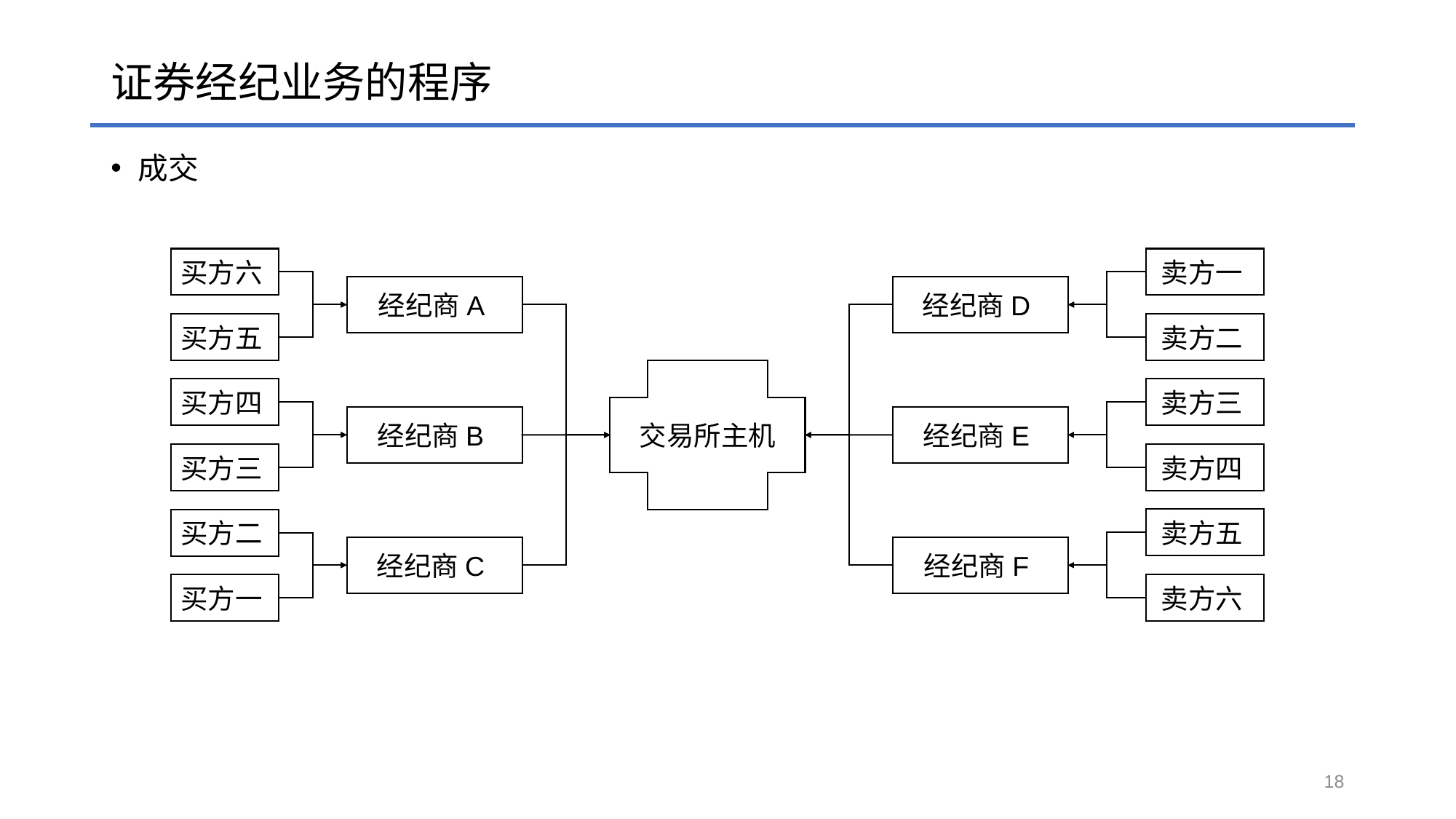

# 证券经纪业务的程序
成交
买方六
卖方一
经纪商A
经纪商D
买方五
卖方二
交易所主机
买方四
卖方三
经纪商B
经纪商E
买方三
卖方四
卖方五
买方二
经纪商C
经纪商F
买方一
卖方六
18